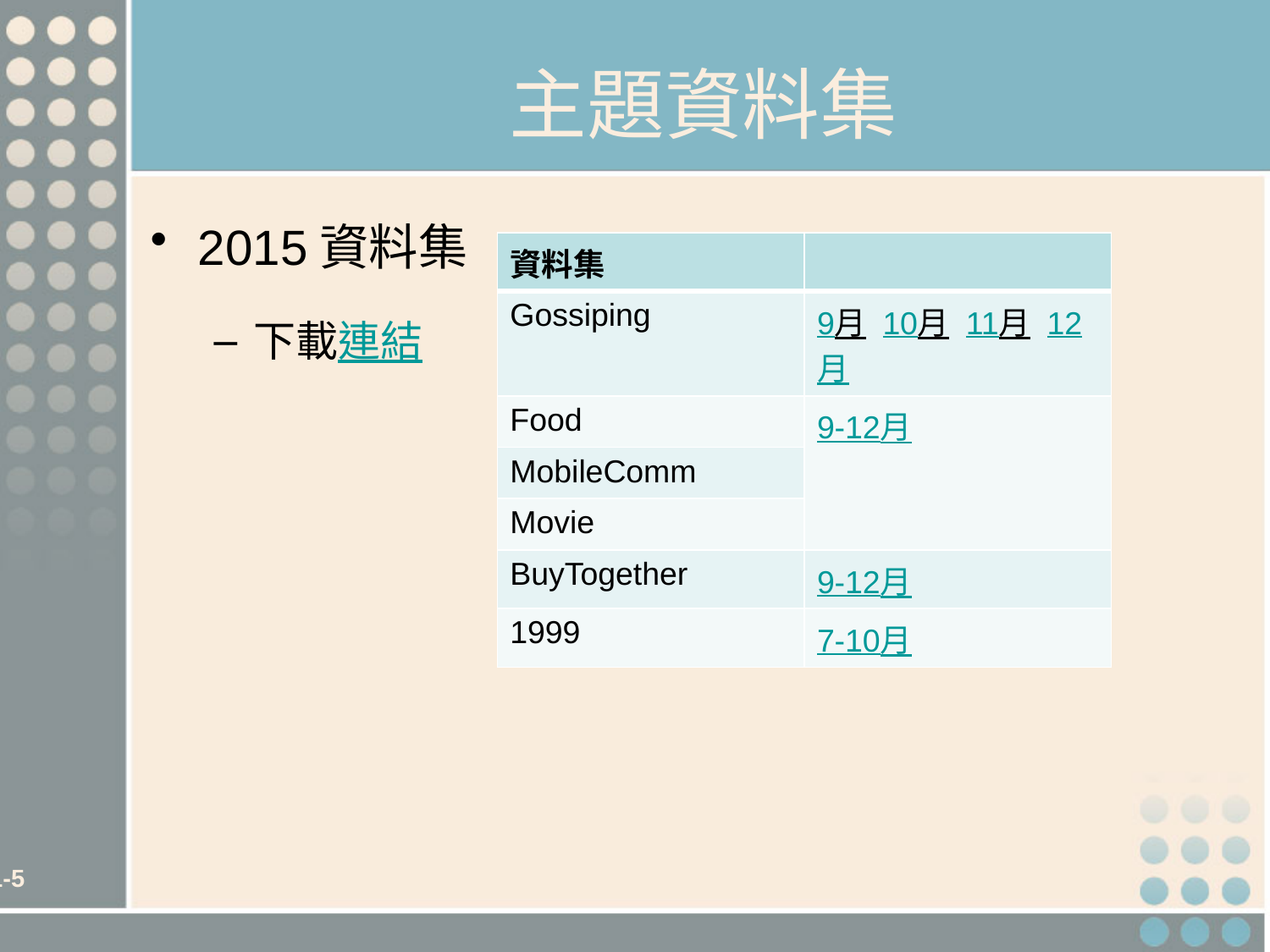

# 主題資料集
2015資料集
下載連結

| 資料集 |  |
| --- | --- |
| Gossiping | 9月 10月 11月 12月 |
| Food | 9-12月 |
| MobileComm |  |
| Movie |  |
| BuyTogether | 9-12月 |
| 1999 | 7-10月 |